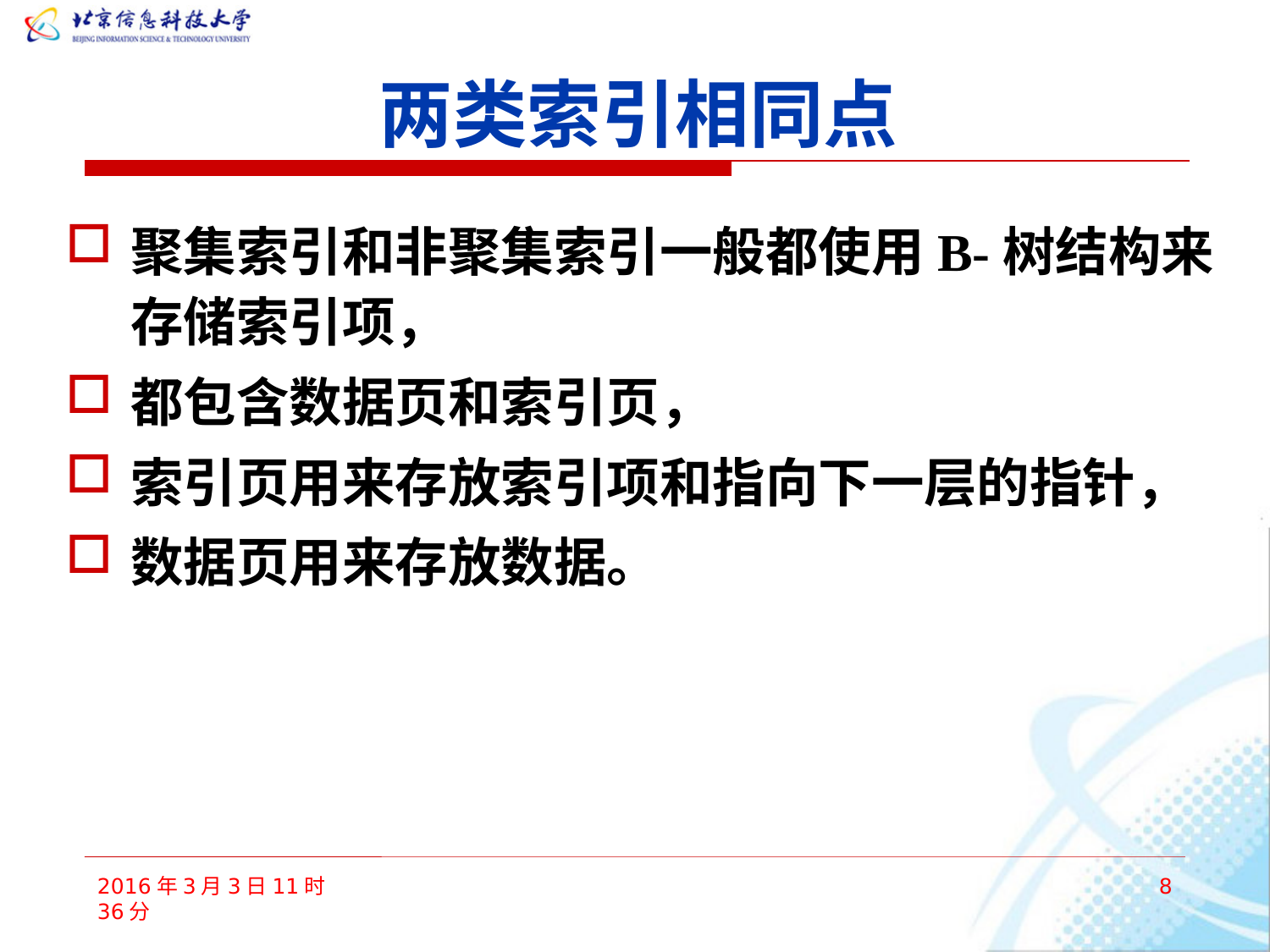

# 两类索引相同点
聚集索引和非聚集索引一般都使用B-树结构来存储索引项，
都包含数据页和索引页，
索引页用来存放索引项和指向下一层的指针，
数据页用来存放数据。
2016年3月3日11时36分
8